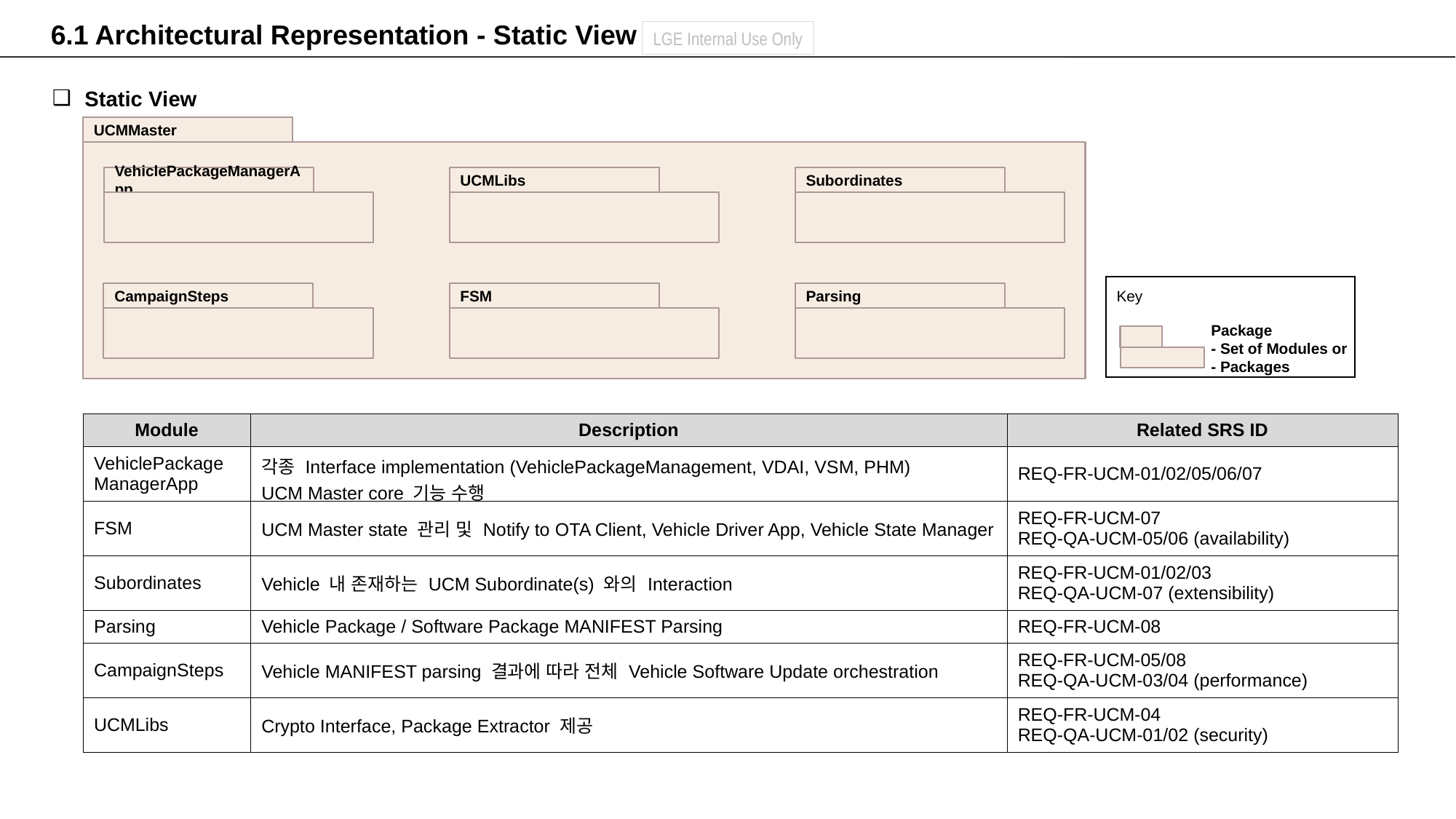

6.1 Architectural Representation - Static View
Static View
UCMMaster

VehiclePackageManagerApp

UCMLibs

Subordinates

CampaignSteps

FSM

Parsing

Key
Package
- Set of Modules or
- Packages

| Module | Description | Related SRS ID |
| --- | --- | --- |
| VehiclePackage ManagerApp | 각종 Interface implementation (VehiclePackageManagement, VDAI, VSM, PHM) UCM Master core 기능 수행 | REQ-FR-UCM-01/02/05/06/07 |
| FSM | UCM Master state 관리 및 Notify to OTA Client, Vehicle Driver App, Vehicle State Manager | REQ-FR-UCM-07 REQ-QA-UCM-05/06 (availability) |
| Subordinates | Vehicle 내 존재하는 UCM Subordinate(s) 와의 Interaction | REQ-FR-UCM-01/02/03 REQ-QA-UCM-07 (extensibility) |
| Parsing | Vehicle Package / Software Package MANIFEST Parsing | REQ-FR-UCM-08 |
| CampaignSteps | Vehicle MANIFEST parsing 결과에 따라 전체 Vehicle Software Update orchestration | REQ-FR-UCM-05/08 REQ-QA-UCM-03/04 (performance) |
| UCMLibs | Crypto Interface, Package Extractor 제공 | REQ-FR-UCM-04 REQ-QA-UCM-01/02 (security) |